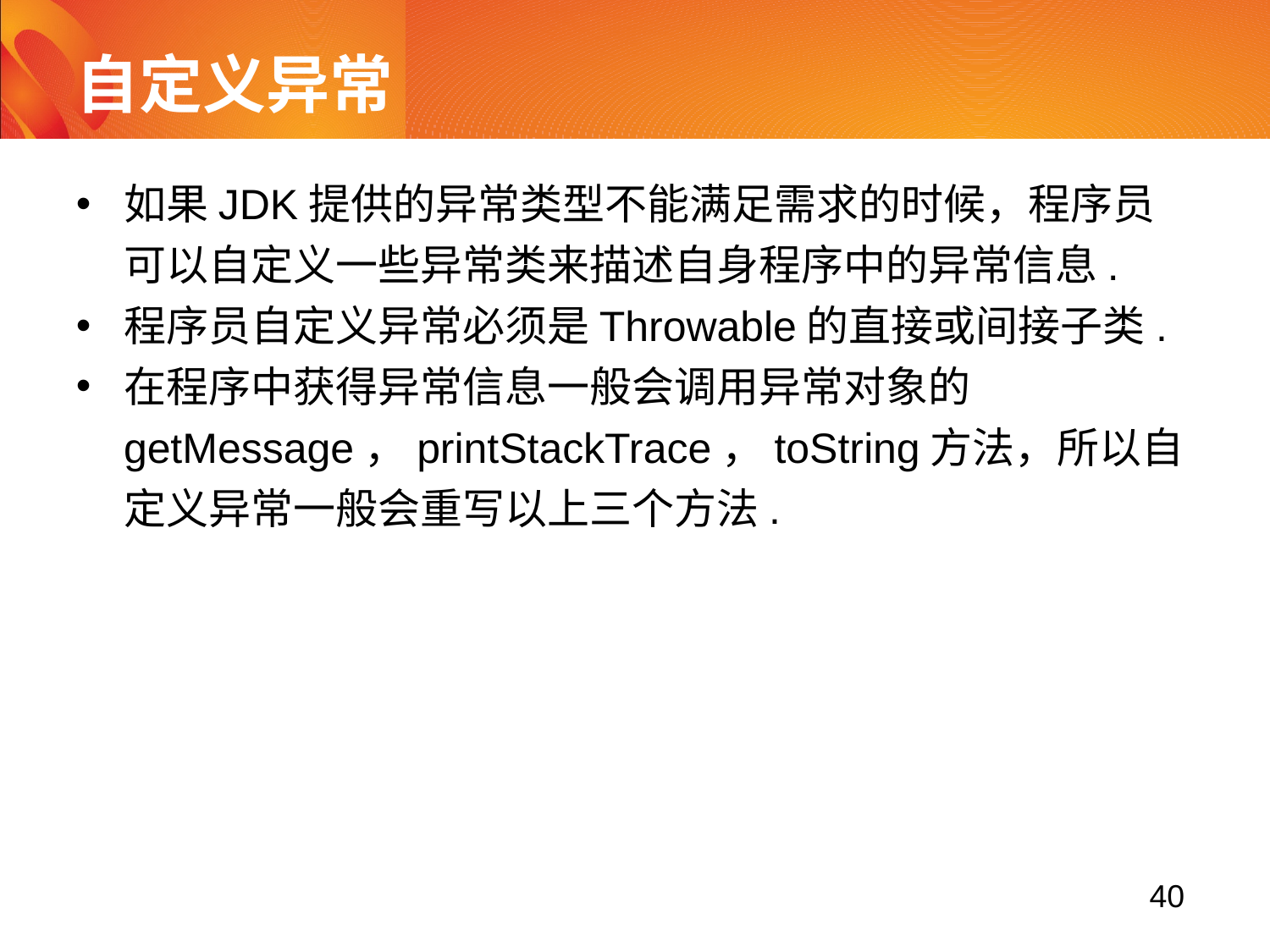

# 自定义异常
如果JDK提供的异常类型不能满足需求的时候，程序员可以自定义一些异常类来描述自身程序中的异常信息.
程序员自定义异常必须是Throwable的直接或间接子类.
在程序中获得异常信息一般会调用异常对象的getMessage，printStackTrace，toString方法，所以自定义异常一般会重写以上三个方法.